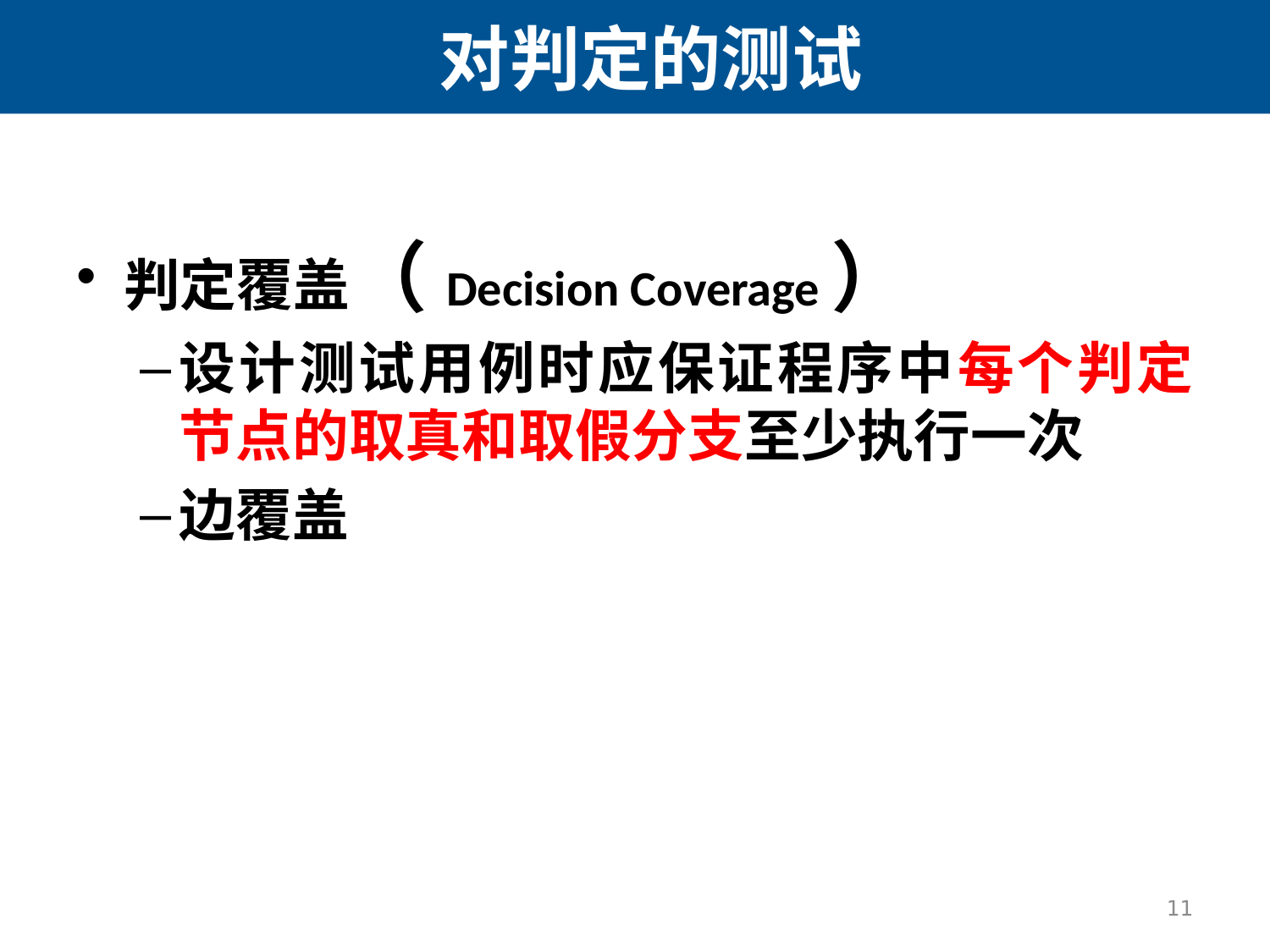

# 对判定的测试
判定覆盖（Decision Coverage）
设计测试用例时应保证程序中每个判定节点的取真和取假分支至少执行一次
边覆盖
11